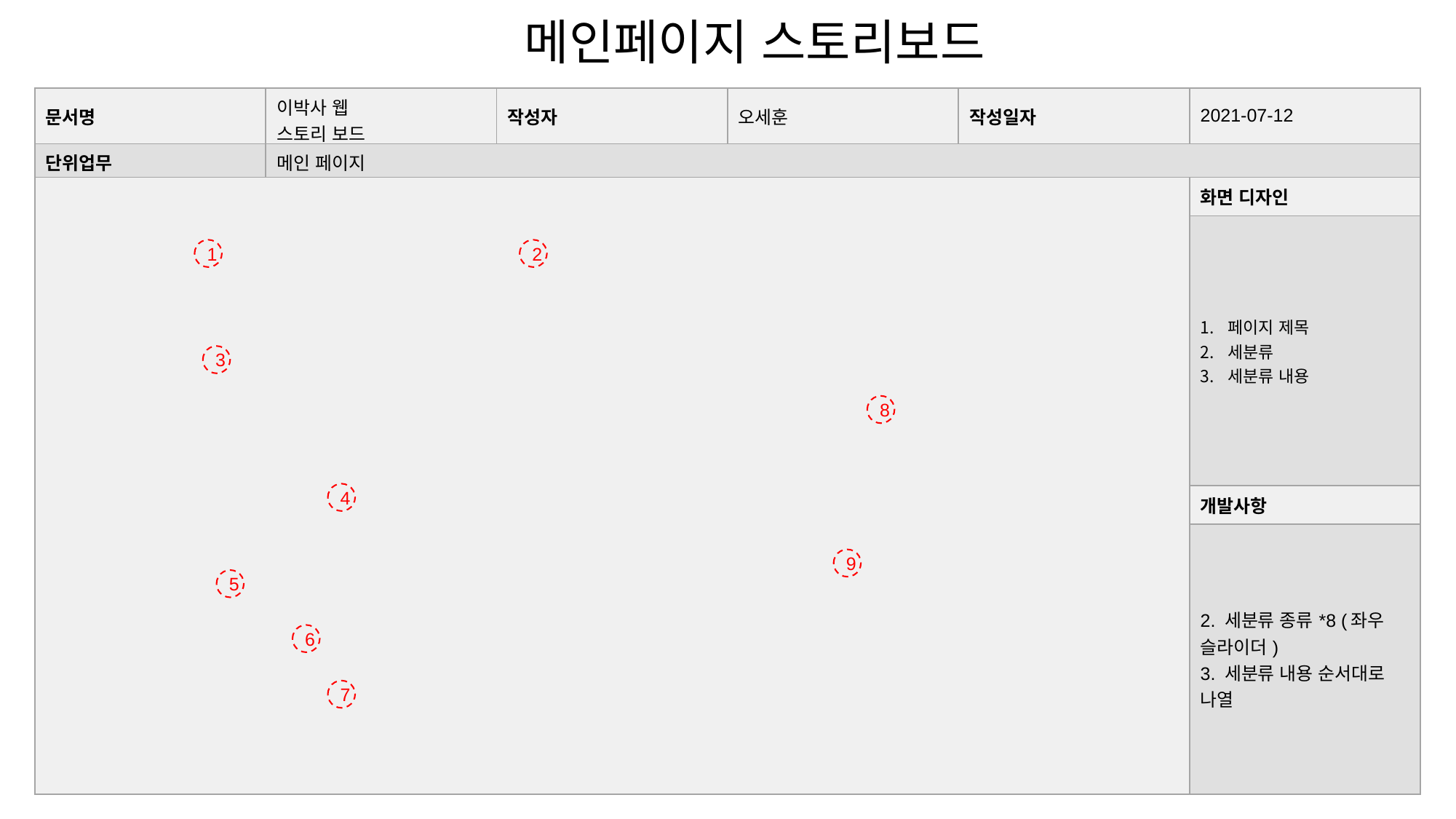

메인페이지 스토리보드
| 문서명 | 이박사 웹 스토리 보드 | 작성자 | 오세훈 | 작성일자 | 2021-07-12 |
| --- | --- | --- | --- | --- | --- |
| 단위업무 | 메인 페이지 |  |  |  |  |
|  |  |  |  |  | 화면 디자인 |
|  |  |  |  |  | 페이지 제목 세분류 세분류 내용 |
|  |  |  |  |  | 개발사항 |
|  |  |  |  |  | 2. 세분류 종류\*8 (좌우 슬라이더) 3. 세분류 내용 순서대로 나열 |
1
2
3
8
4
9
5
6
7